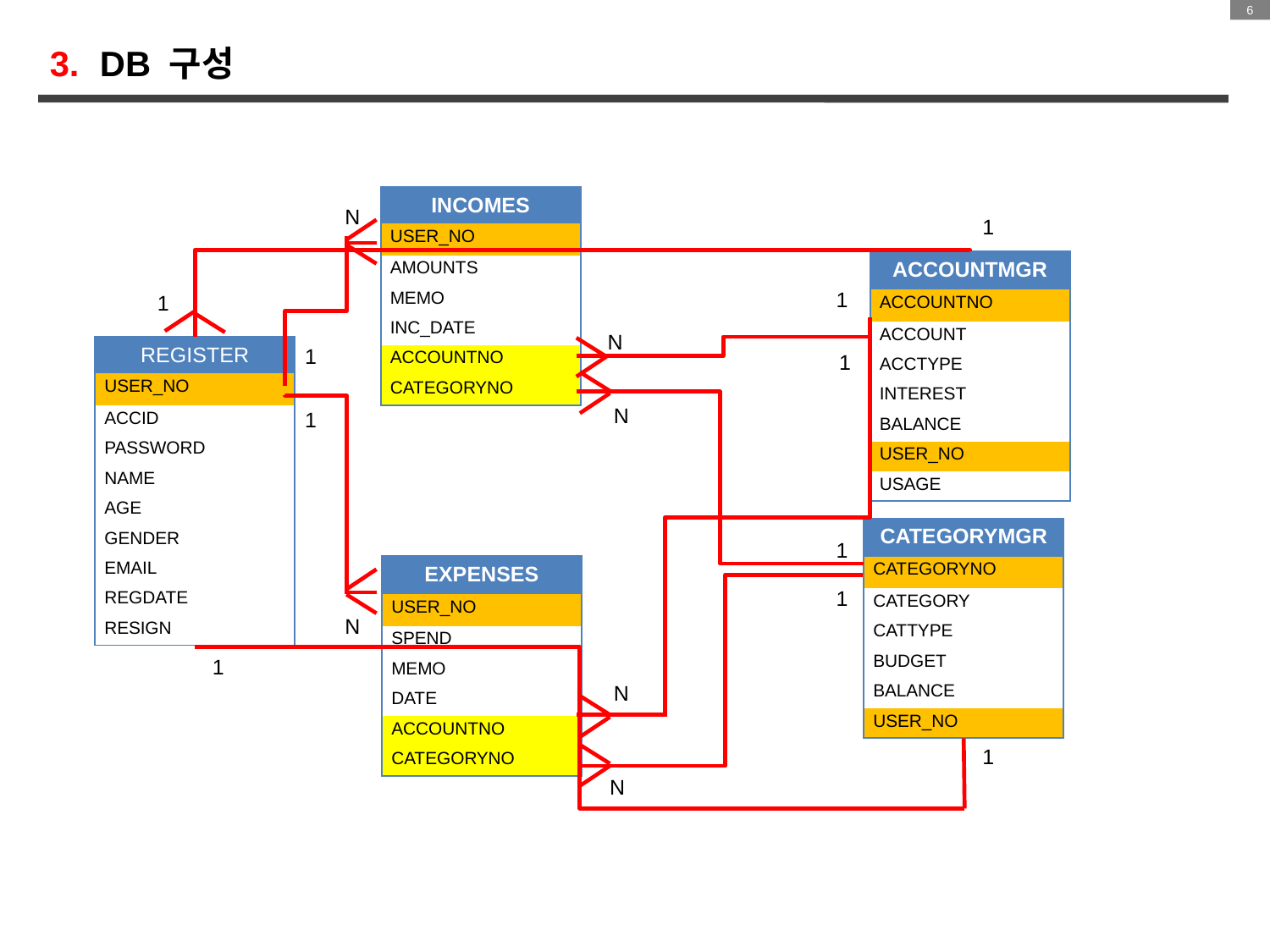

DB 구성
| INCOMES |
| --- |
| USER\_NO |
| AMOUNTS |
| MEMO |
| INC\_DATE |
| ACCOUNTNO |
| CATEGORYNO |
N
1
| ACCOUNTMGR |
| --- |
| ACCOUNTNO |
| ACCOUNT |
| ACCTYPE |
| INTEREST |
| BALANCE |
| USER\_NO |
| USAGE |
1
1
N
1
| REGISTER |
| --- |
| USER\_NO |
| ACCID |
| PASSWORD |
| NAME |
| AGE |
| GENDER |
| EMAIL |
| REGDATE |
| RESIGN |
1
N
1
| CATEGORYMGR |
| --- |
| CATEGORYNO |
| CATEGORY |
| CATTYPE |
| BUDGET |
| BALANCE |
| USER\_NO |
1
| EXPENSES |
| --- |
| USER\_NO |
| SPEND |
| MEMO |
| DATE |
| ACCOUNTNO |
| CATEGORYNO |
1
N
1
N
1
N